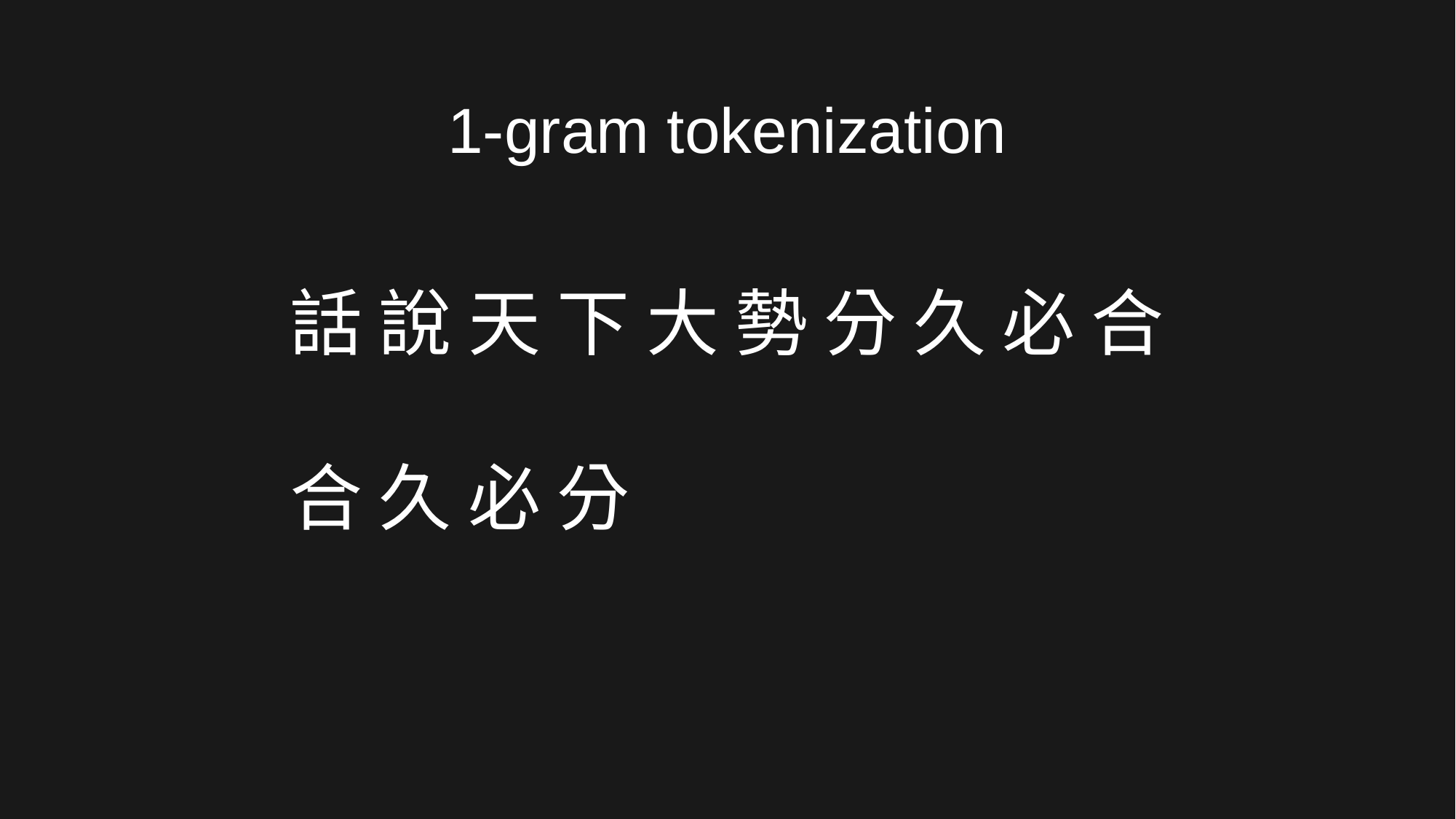

1-gram tokenization
話 說 天 下 大 勢 分 久 必 合

合 久 必 分